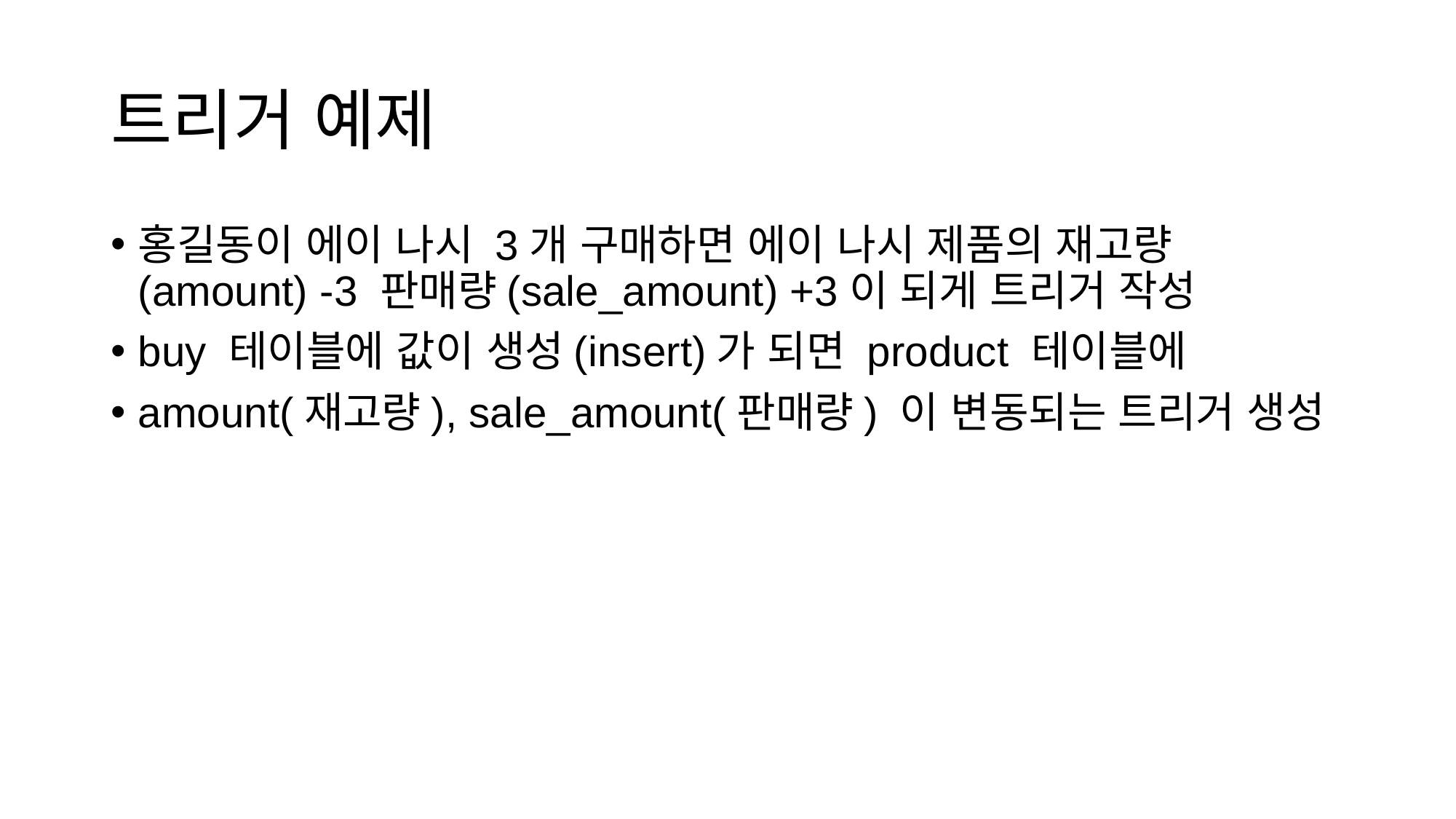

# 트리거 예제
홍길동이 에이 나시 3개 구매하면 에이 나시 제품의 재고량(amount) -3 판매량(sale_amount) +3이 되게 트리거 작성
buy 테이블에 값이 생성(insert)가 되면 product 테이블에
amount(재고량), sale_amount(판매량) 이 변동되는 트리거 생성